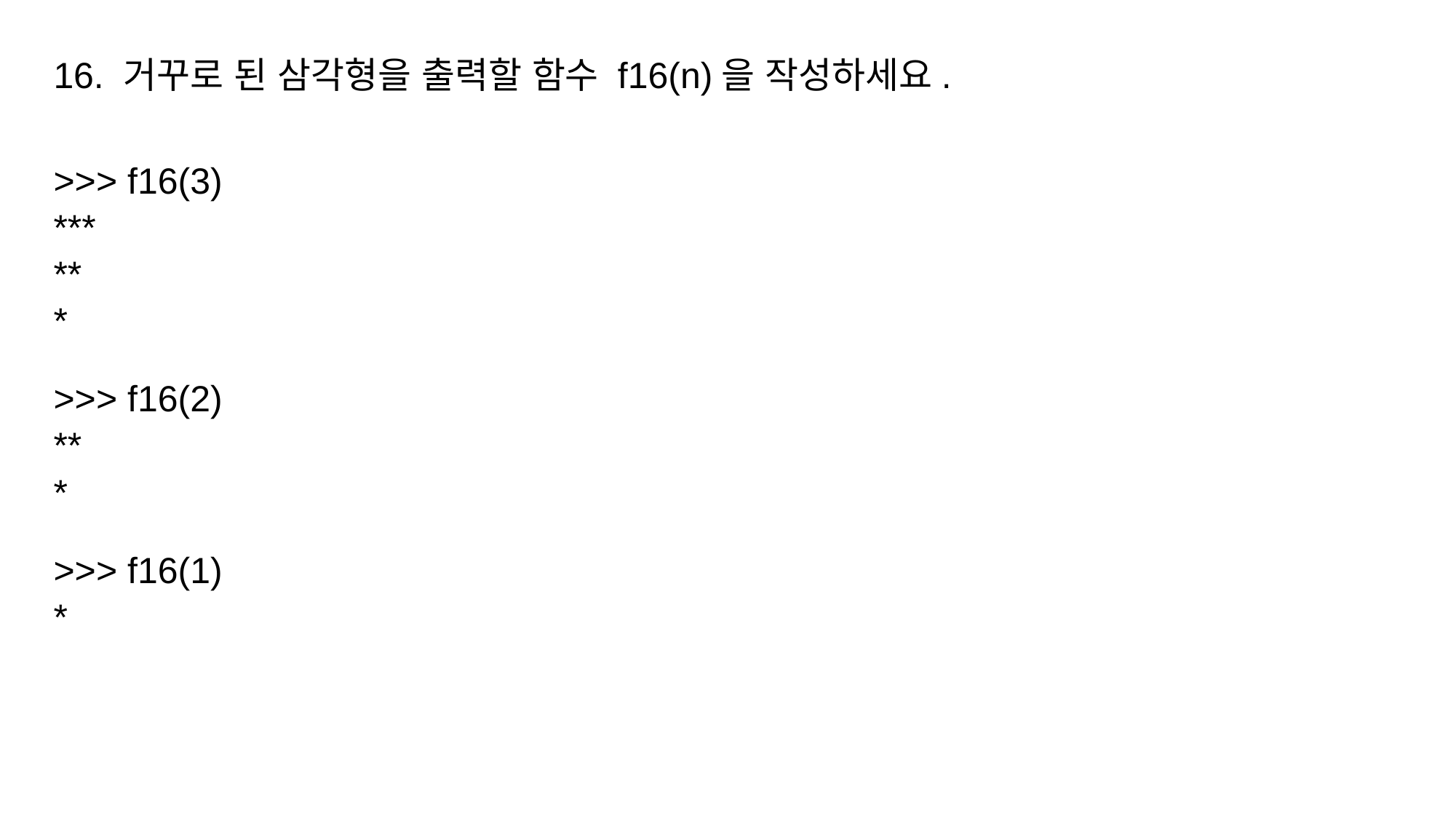

16. 거꾸로 된 삼각형을 출력할 함수 f16(n)을 작성하세요.

>>> f16(3)
***
**
*

>>> f16(2)
**
*

>>> f16(1)
*